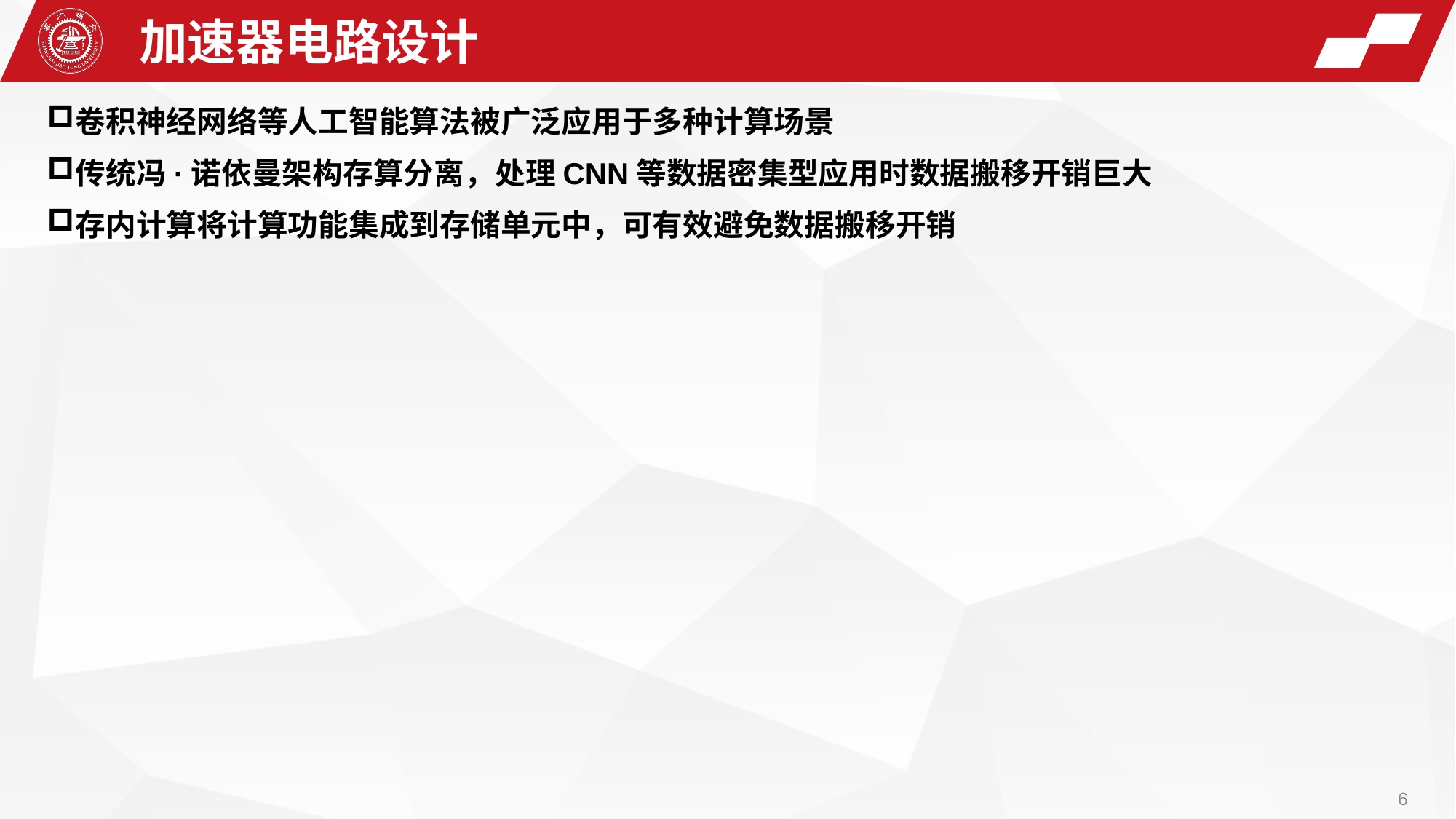

加速器电路设计
卷积神经网络等人工智能算法被广泛应用于多种计算场景
传统冯·诺依曼架构存算分离，处理CNN等数据密集型应用时数据搬移开销巨大
存内计算将计算功能集成到存储单元中，可有效避免数据搬移开销
6